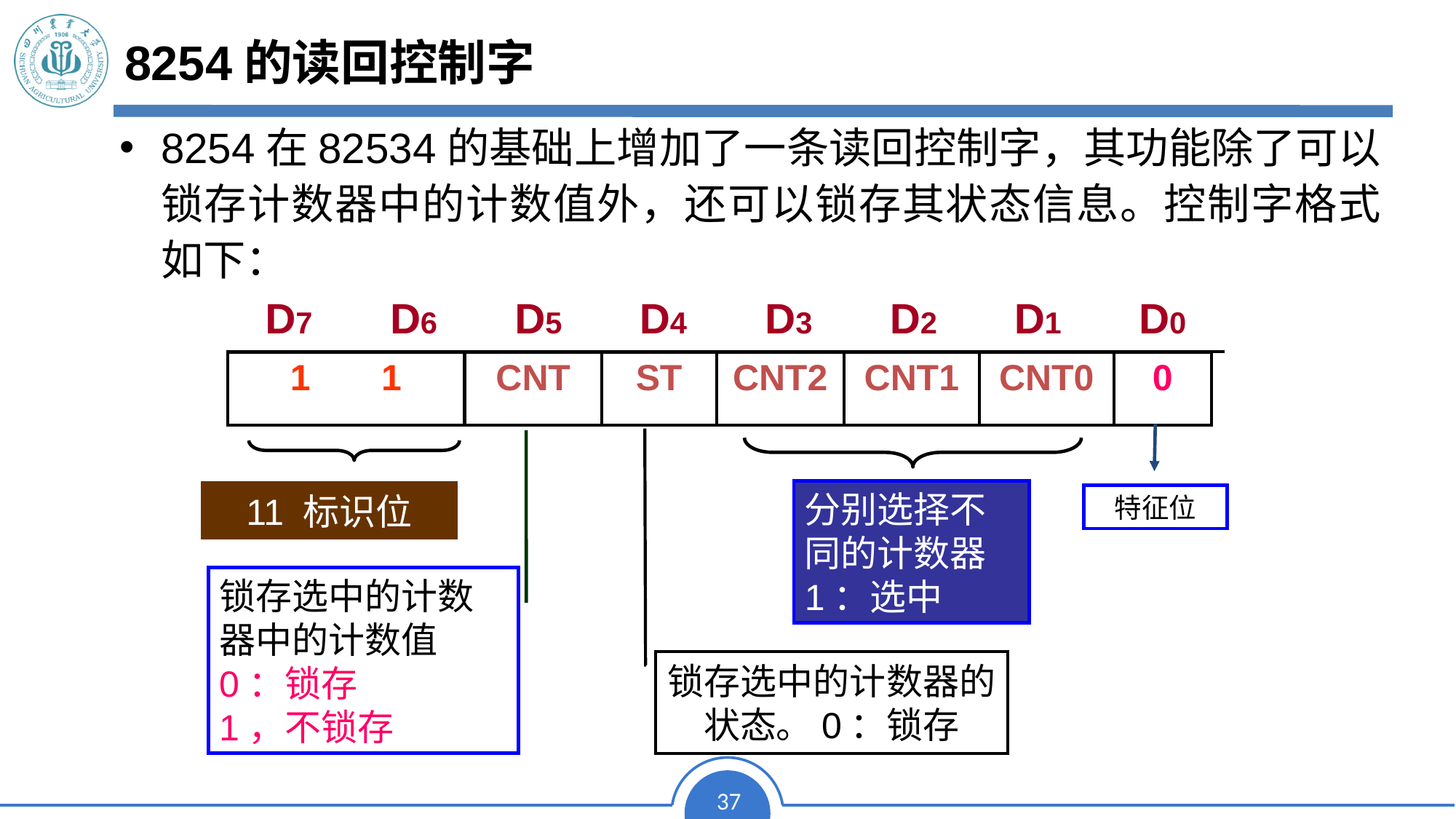

# 8254的读回控制字
8254在82534的基础上增加了一条读回控制字，其功能除了可以锁存计数器中的计数值外，还可以锁存其状态信息。控制字格式如下：

| D7 | D6 | D5 | D4 | D3 | D2 | D1 | D0 |
| --- | --- | --- | --- | --- | --- | --- | --- |

| 1 1 | CNT | ST | CNT2 | CNT1 | CNT0 | 0 |
| --- | --- | --- | --- | --- | --- | --- |

分别选择不同的计数器
1：选中
11 标识位
特征位
锁存选中的计数器中的计数值
0：锁存
1，不锁存
锁存选中的计数器的状态。0：锁存